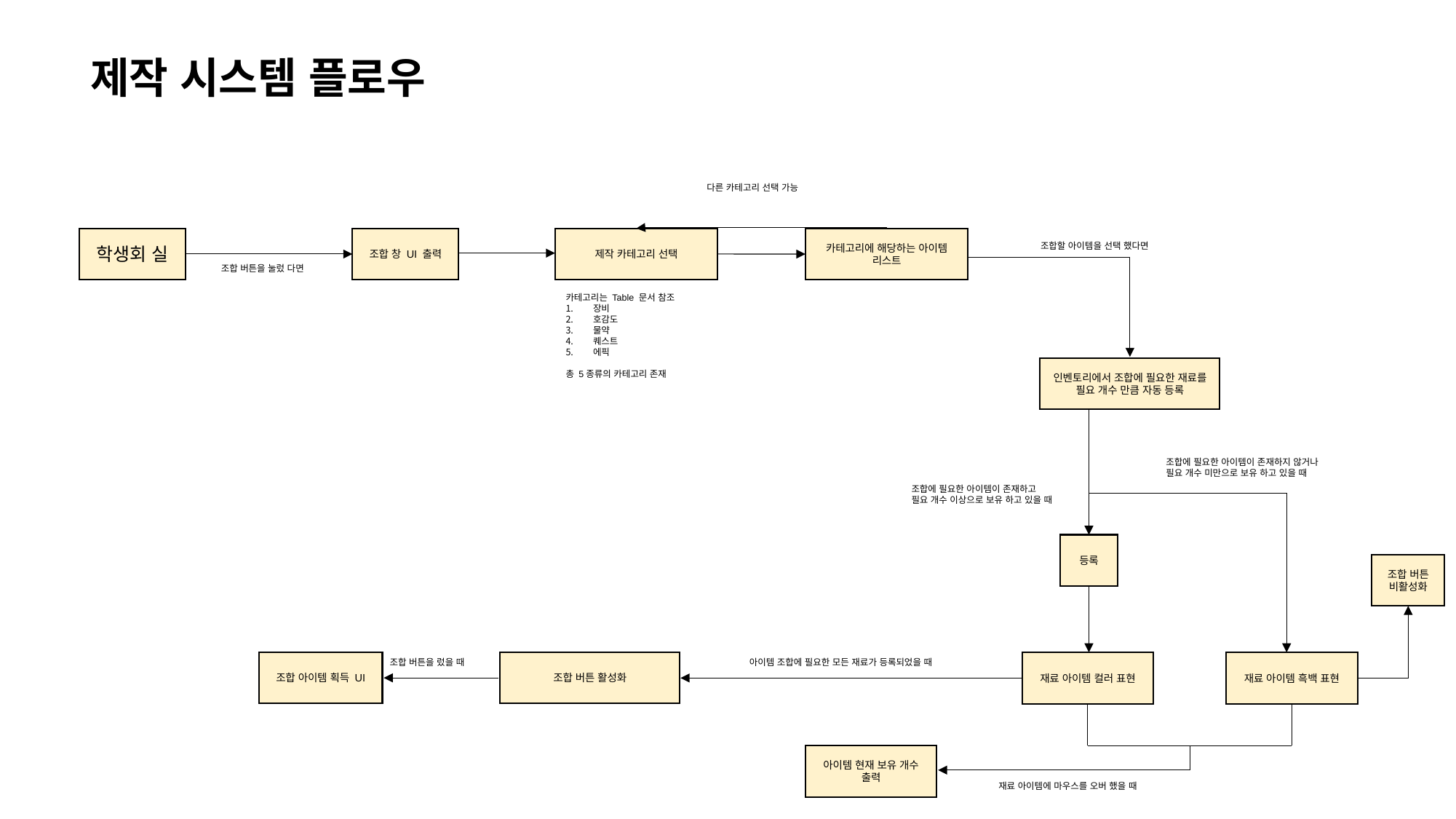

제작 시스템 플로우
다른 카테고리 선택 가능
학생회 실
조합 창 UI 출력
제작 카테고리 선택
카테고리에 해당하는 아이템 리스트
조합할 아이템을 선택 했다면
조합 버튼을 눌렀 다면
카테고리는 Table 문서 참조
장비
호감도
물약
퀘스트
에픽

총 5종류의 카테고리 존재
인벤토리에서 조합에 필요한 재료를 필요 개수 만큼 자동 등록
조합에 필요한 아이템이 존재하지 않거나
필요 개수 미만으로 보유 하고 있을 때
조합에 필요한 아이템이 존재하고
필요 개수 이상으로 보유 하고 있을 때
등록
조합 버튼 비활성화
조합 버튼을 렀을 때
아이템 조합에 필요한 모든 재료가 등록되었을 때
조합 아이템 획득 UI
조합 버튼 활성화
재료 아이템 컬러 표현
재료 아이템 흑백 표현
아이템 현재 보유 개수 출력
재료 아이템에 마우스를 오버 했을 때